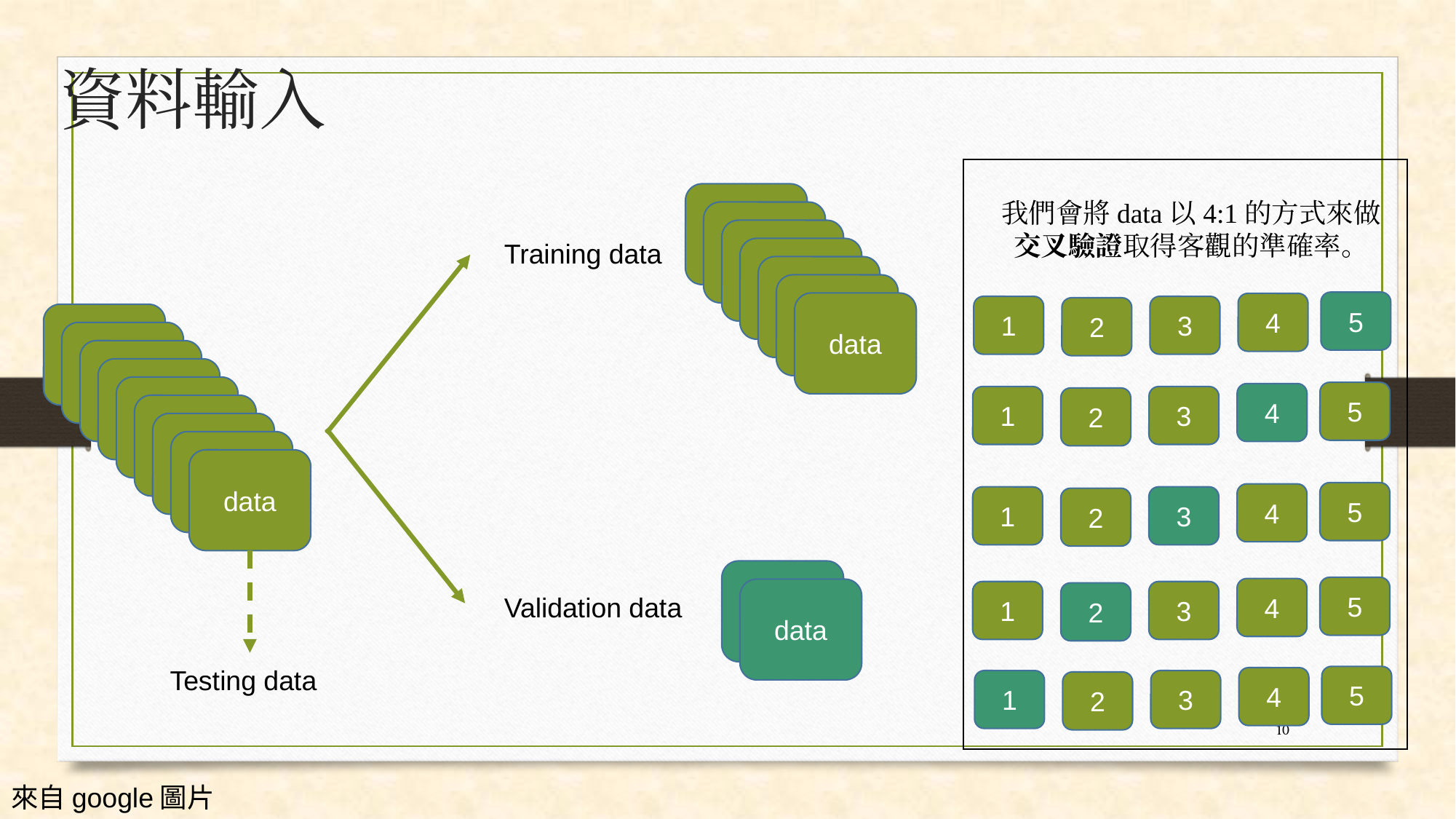

# 資料輸入

data
我們會將data以4:1的方式來做
交叉驗證取得客觀的準確率。
data
data
Training data
data
data
data
5
data
4
1
3
2
data
data
data
data
data
5
4
1
3
2
data
data
data
data
5
4
1
3
2
data
5
4
data
1
3
2
Validation data
Testing data
5
4
1
3
2
10
來自google圖片